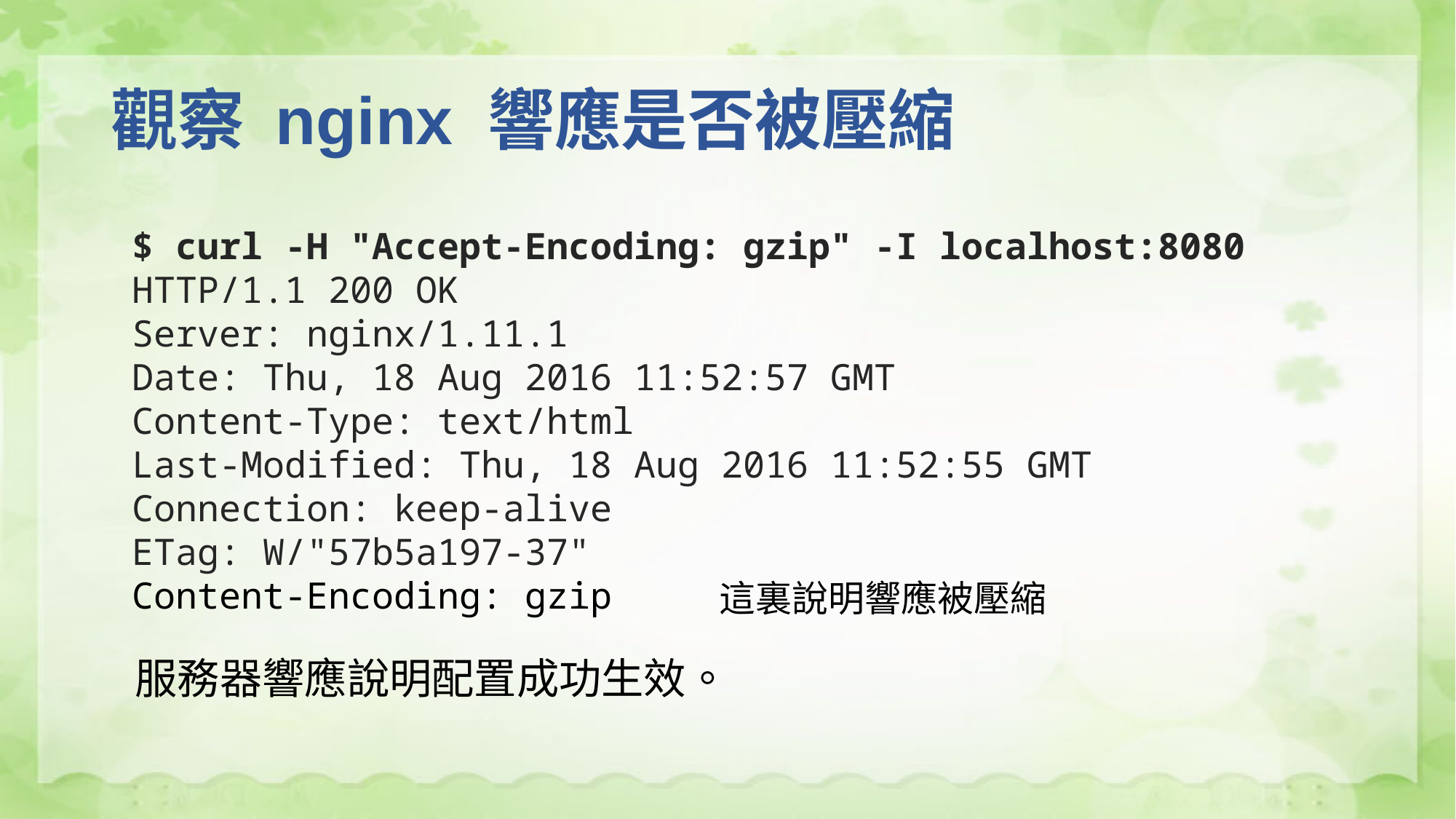

# 觀察 nginx 響應是否被壓縮
$ curl -H "Accept-Encoding: gzip" -I localhost:8080
HTTP/1.1 200 OK
Server: nginx/1.11.1
Date: Thu, 18 Aug 2016 11:52:57 GMT
Content-Type: text/html
Last-Modified: Thu, 18 Aug 2016 11:52:55 GMT
Connection: keep-alive
ETag: W/"57b5a197-37"
Content-Encoding: gzip
這裏說明響應被壓縮
服務器響應說明配置成功生效。